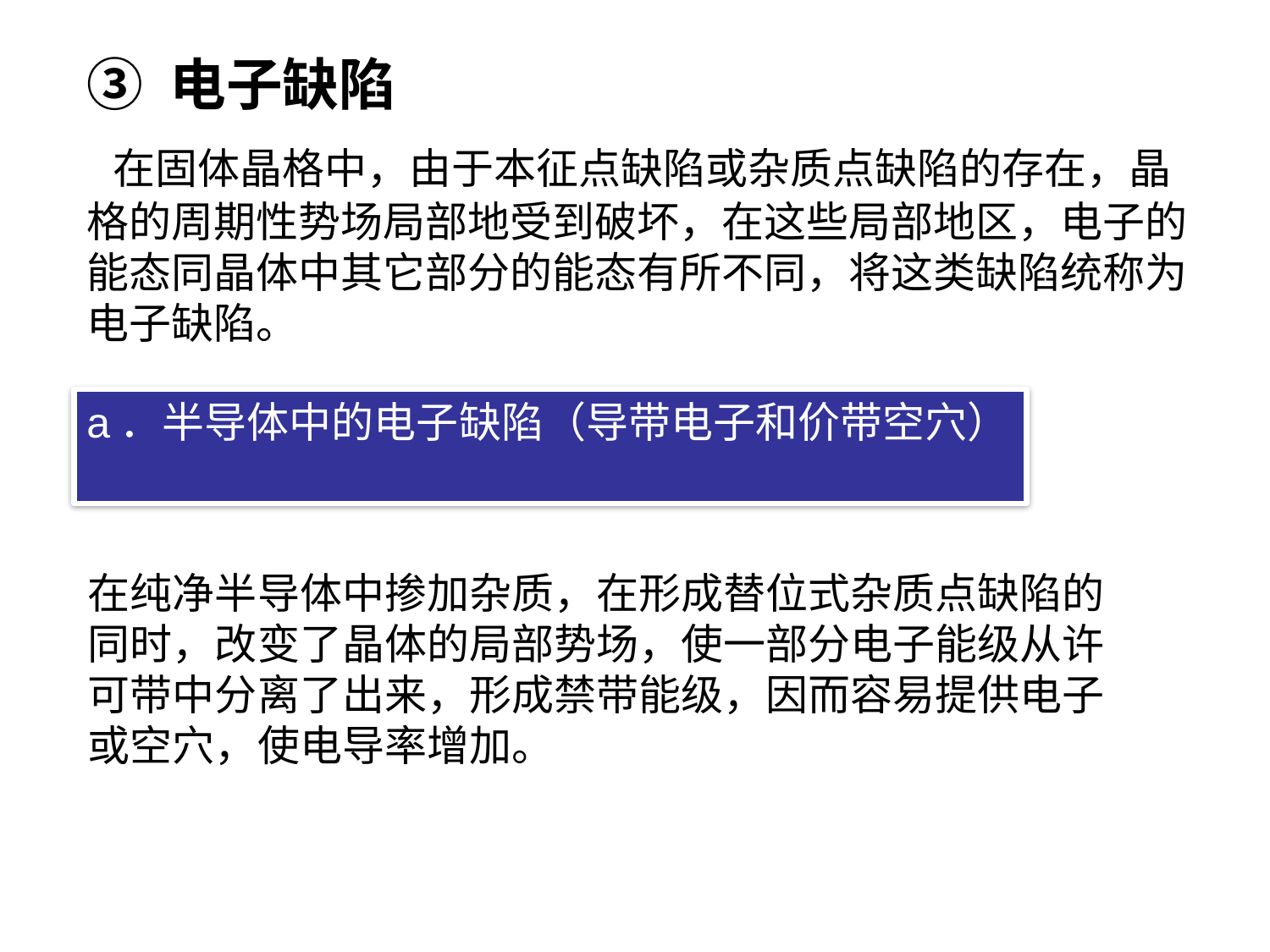

③ 电子缺陷
 在固体晶格中，由于本征点缺陷或杂质点缺陷的存在，晶格的周期性势场局部地受到破坏，在这些局部地区，电子的能态同晶体中其它部分的能态有所不同，将这类缺陷统称为电子缺陷。

a．半导体中的电子缺陷（导带电子和价带空穴）

在纯净半导体中掺加杂质，在形成替位式杂质点缺陷的同时，改变了晶体的局部势场，使一部分电子能级从许可带中分离了出来，形成禁带能级，因而容易提供电子或空穴，使电导率增加。